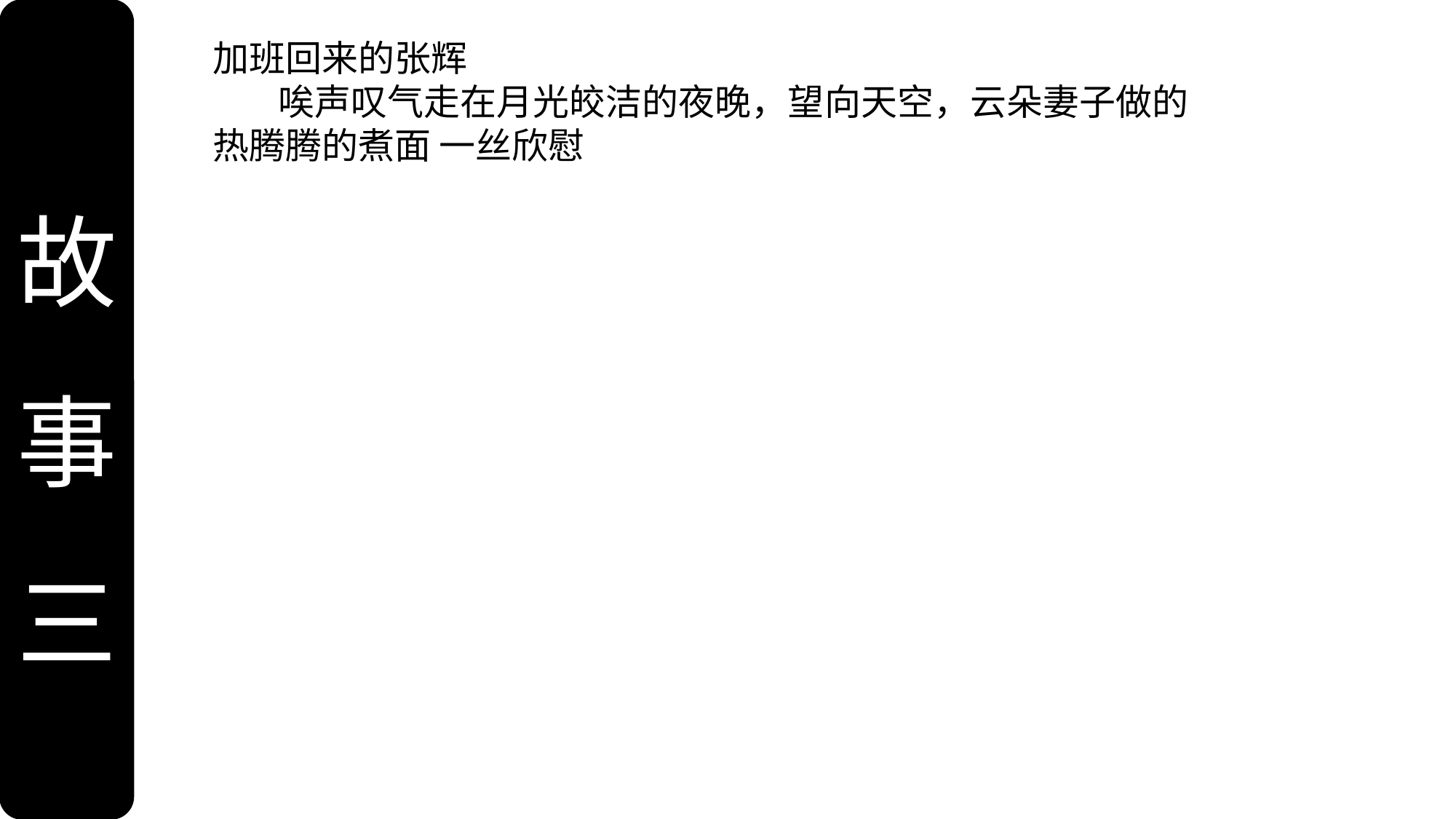

故事
三
加班回来的张辉
       唉声叹气走在月光皎洁的夜晚，望向天空，云朵妻子做的热腾腾的煮面 一丝欣慰